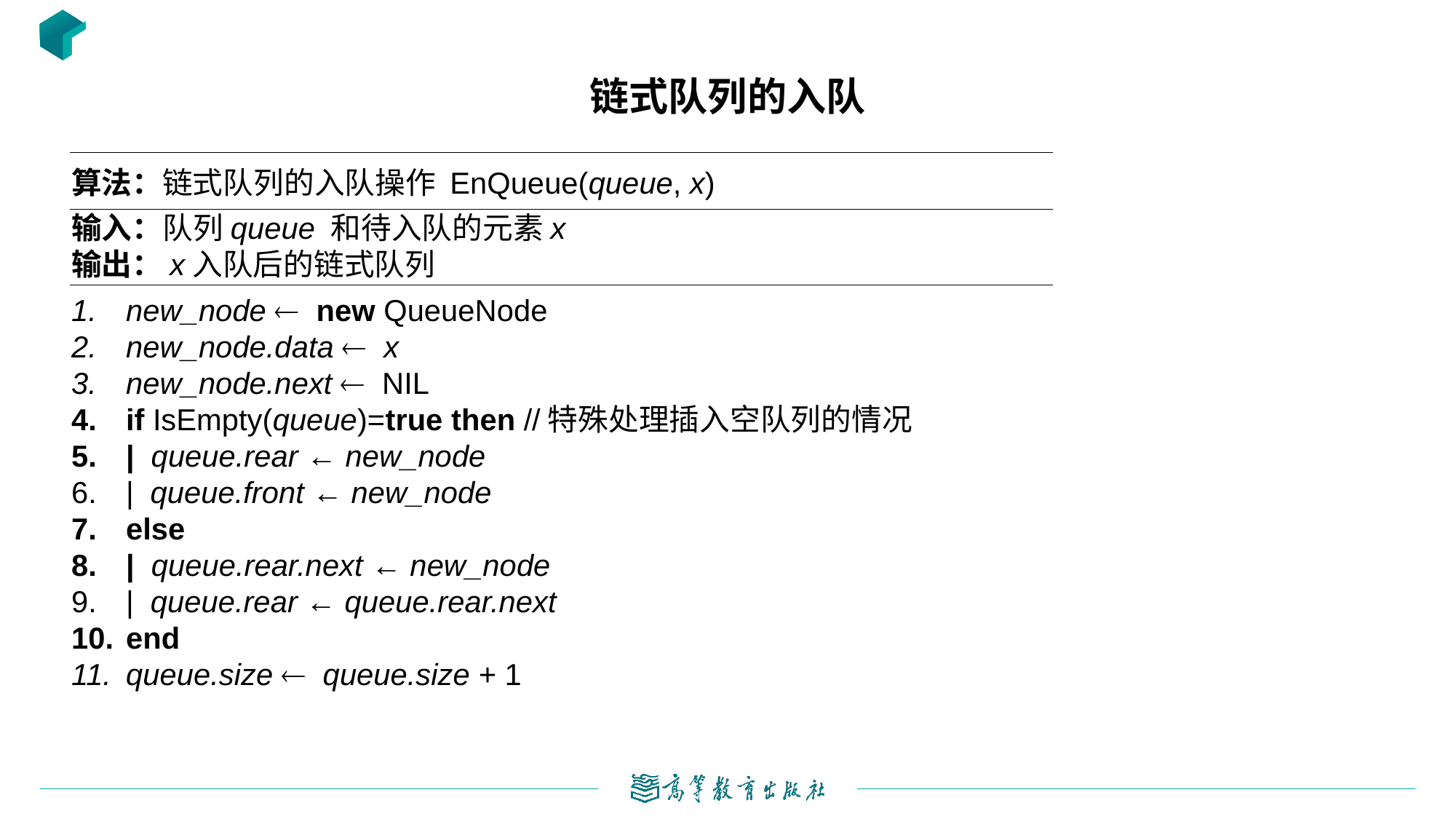

# 链式队列的入队
算法：链式队列的入队操作 EnQueue(queue, x)
输入：队列queue 和待入队的元素x
输出：x入队后的链式队列
new_node ←  new QueueNode
new_node.data ←  x
new_node.next ←  NIL
if IsEmpty(queue)=true then //特殊处理插入空队列的情况
|  queue.rear ← new_node
|  queue.front ← new_node
else
|  queue.rear.next ← new_node
|  queue.rear ← queue.rear.next
end
queue.size ←  queue.size + 1